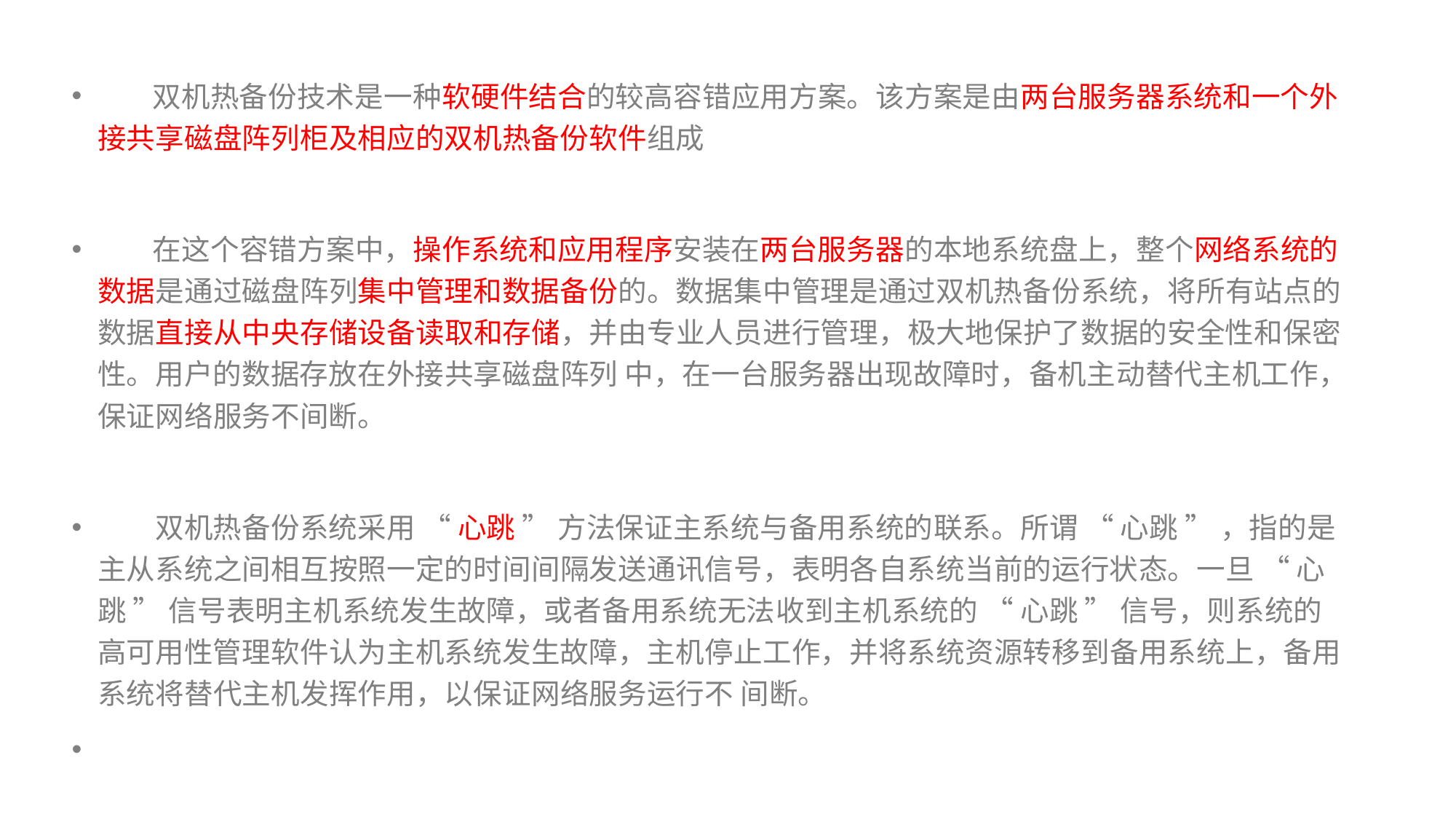

双机热备份技术是一种软硬件结合的较高容错应用方案。该方案是由两台服务器系统和一个外接共享磁盘阵列柜及相应的双机热备份软件组成

　    在这个容错方案中，操作系统和应用程序安装在两台服务器的本地系统盘上，整个网络系统的数据是通过磁盘阵列集中管理和数据备份的。数据集中管理是通过双机热备份系统，将所有站点的数据直接从中央存储设备读取和存储，并由专业人员进行管理，极大地保护了数据的安全性和保密性。用户的数据存放在外接共享磁盘阵列 中，在一台服务器出现故障时，备机主动替代主机工作，保证网络服务不间断。

　　双机热备份系统采用 “ 心跳 ” 方法保证主系统与备用系统的联系。所谓 “ 心跳 ” ，指的是主从系统之间相互按照一定的时间间隔发送通讯信号，表明各自系统当前的运行状态。一旦 “ 心跳 ” 信号表明主机系统发生故障，或者备用系统无法收到主机系统的 “ 心跳 ” 信号，则系统的高可用性管理软件认为主机系统发生故障，主机停止工作，并将系统资源转移到备用系统上，备用系统将替代主机发挥作用，以保证网络服务运行不 间断。